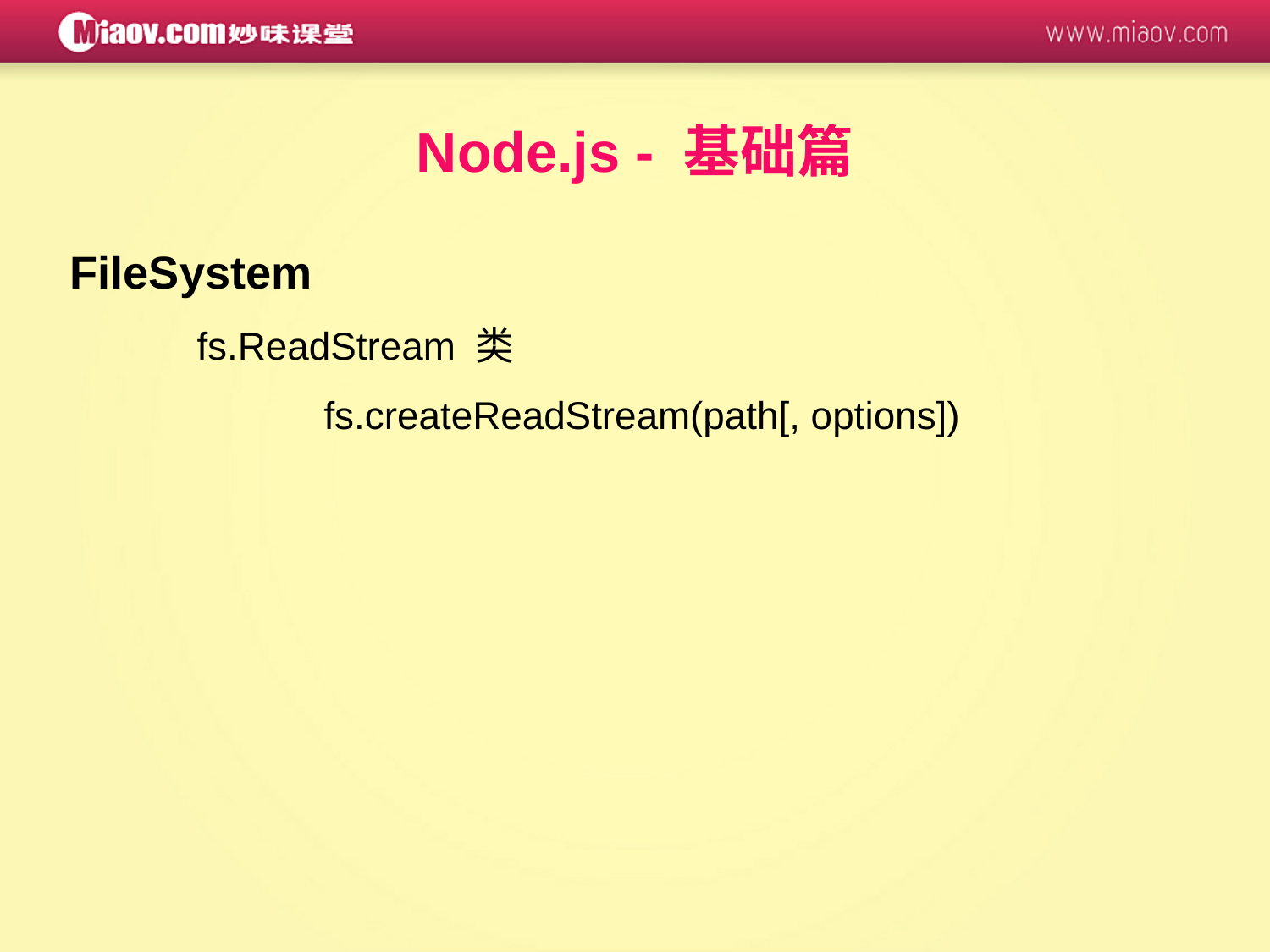

Node.js - 基础篇
FileSystem
	fs.ReadStream 类
		fs.createReadStream(path[, options])